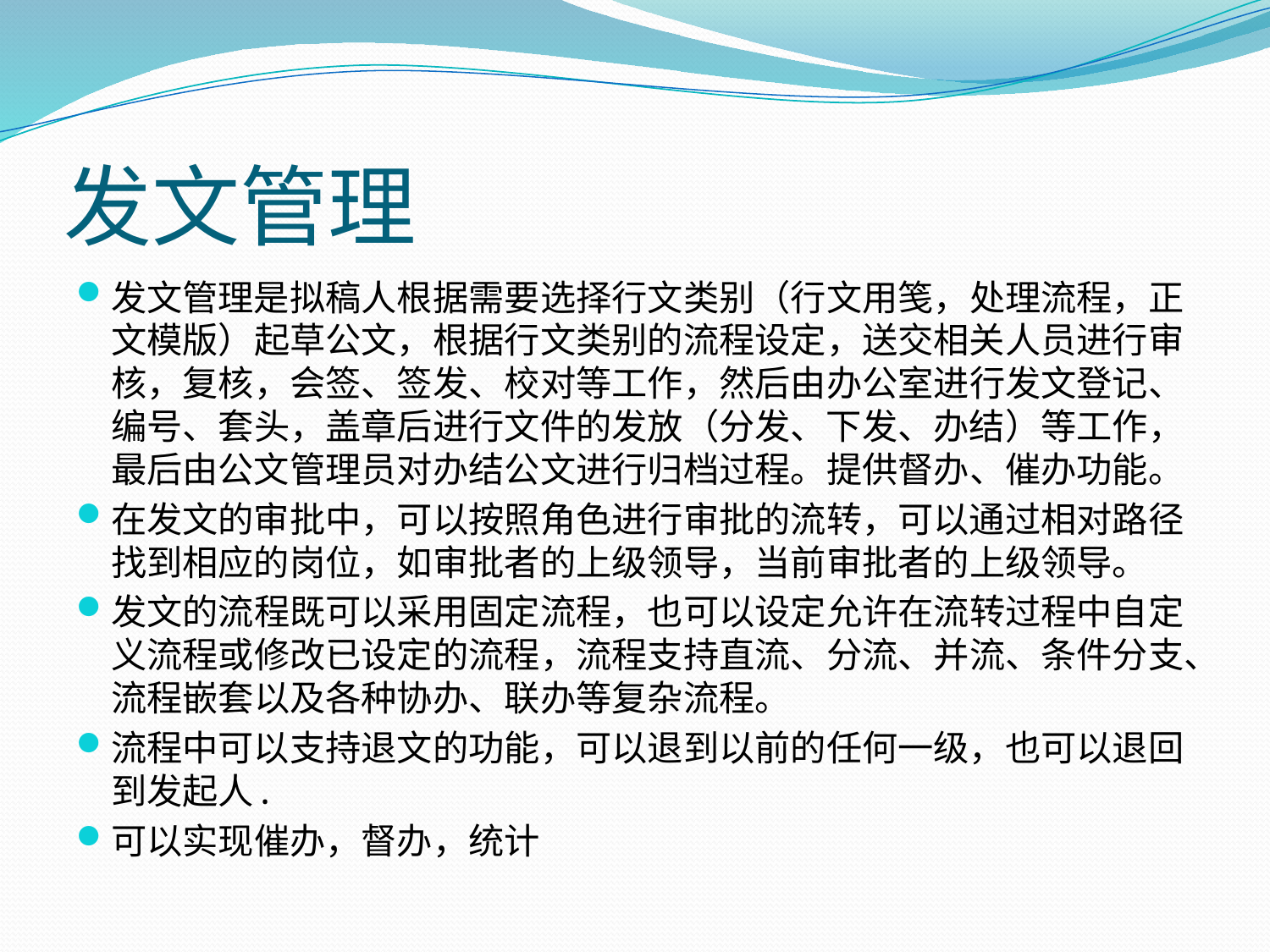

# 发文管理
发文管理是拟稿人根据需要选择行文类别（行文用笺，处理流程，正文模版）起草公文，根据行文类别的流程设定，送交相关人员进行审核，复核，会签、签发、校对等工作，然后由办公室进行发文登记、编号、套头，盖章后进行文件的发放（分发、下发、办结）等工作，最后由公文管理员对办结公文进行归档过程。提供督办、催办功能。
在发文的审批中，可以按照角色进行审批的流转，可以通过相对路径找到相应的岗位，如审批者的上级领导，当前审批者的上级领导。
发文的流程既可以采用固定流程，也可以设定允许在流转过程中自定义流程或修改已设定的流程，流程支持直流、分流、并流、条件分支、流程嵌套以及各种协办、联办等复杂流程。
流程中可以支持退文的功能，可以退到以前的任何一级，也可以退回到发起人.
可以实现催办，督办，统计